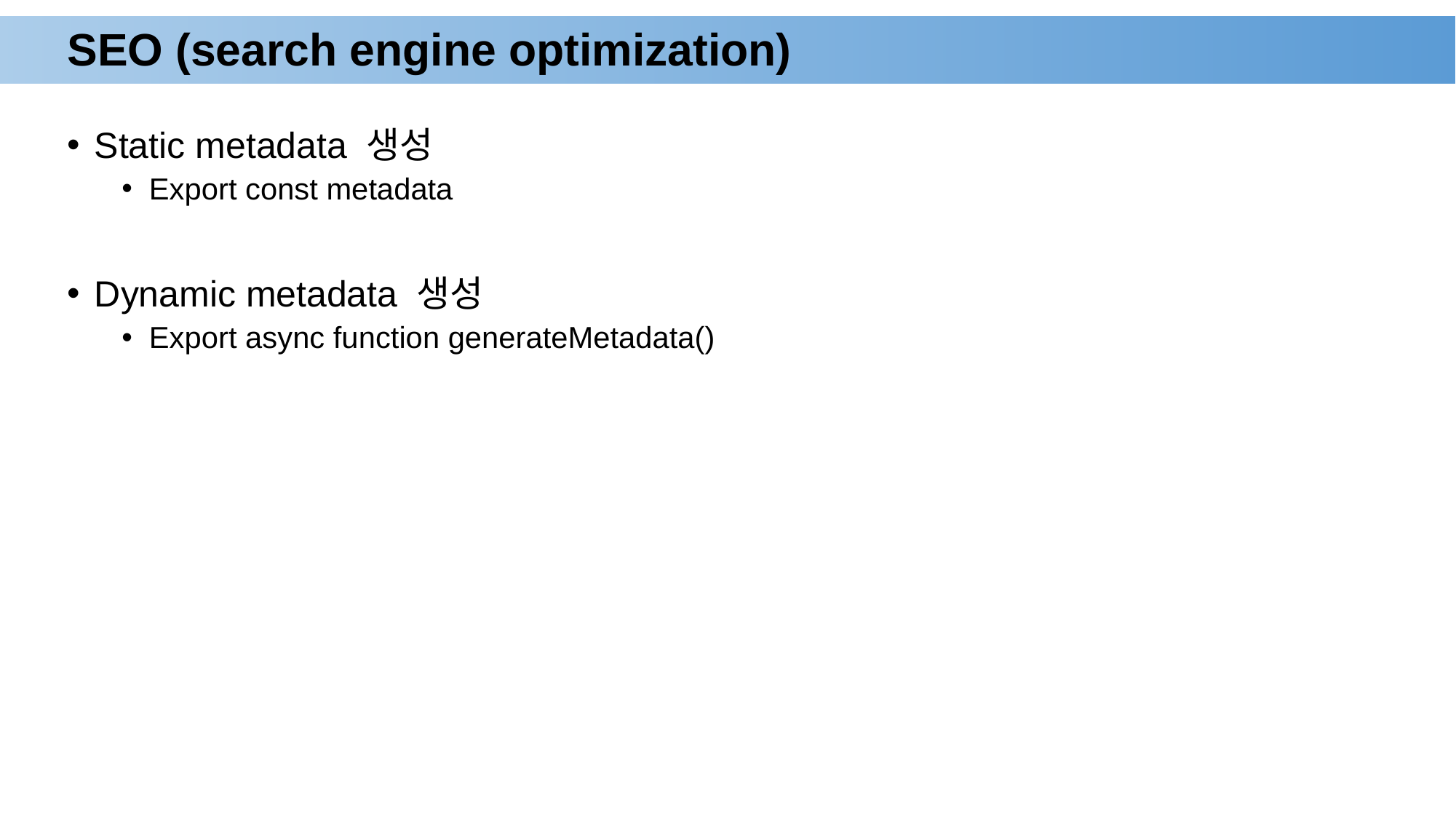

# SEO (search engine optimization)
Static metadata 생성
Export const metadata

Dynamic metadata 생성
Export async function generateMetadata()